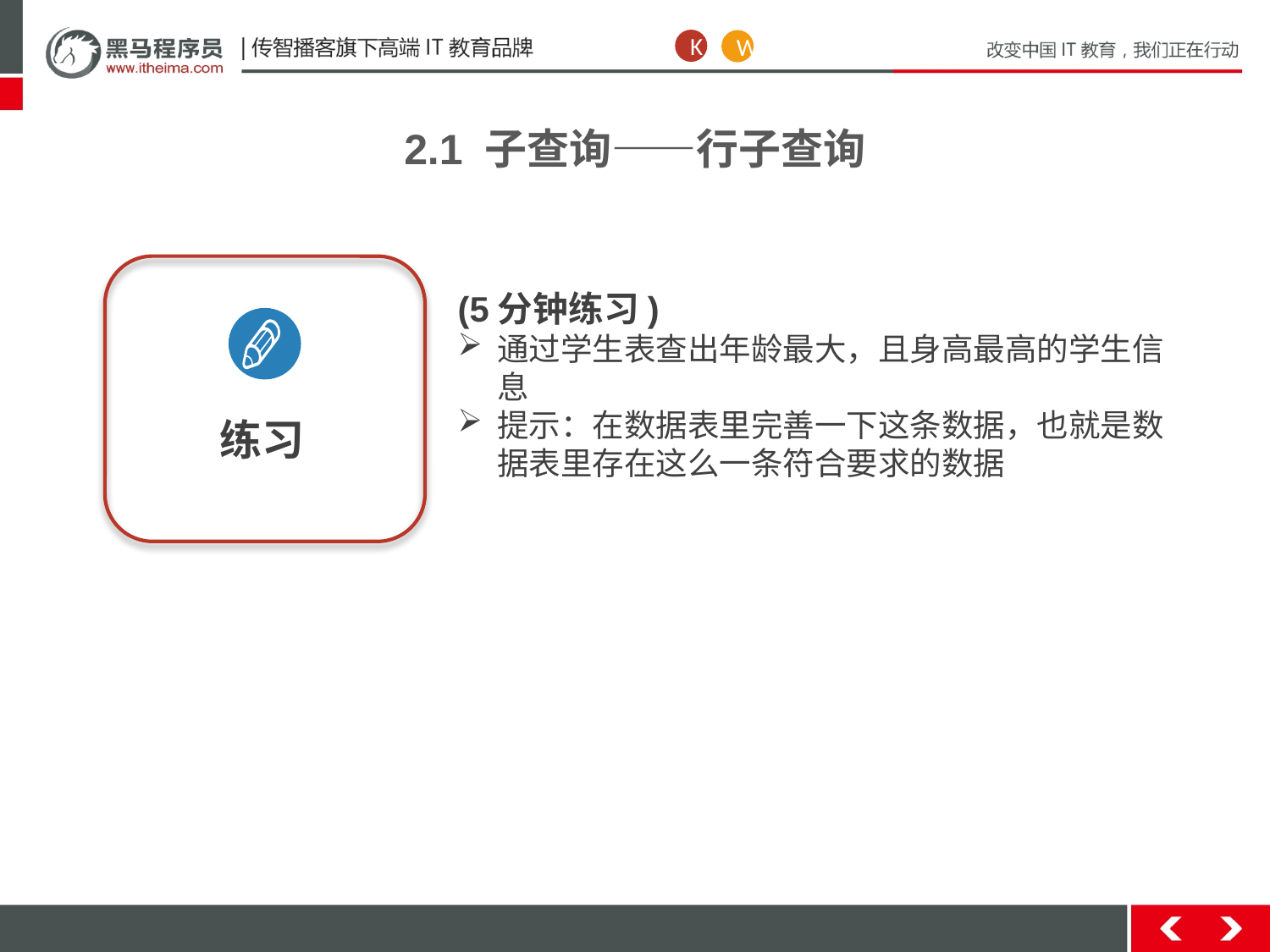

K
W
2.1 子查询——行子查询

练习
(5分钟练习)
通过学生表查出年龄最大，且身高最高的学生信息
提示：在数据表里完善一下这条数据，也就是数据表里存在这么一条符合要求的数据